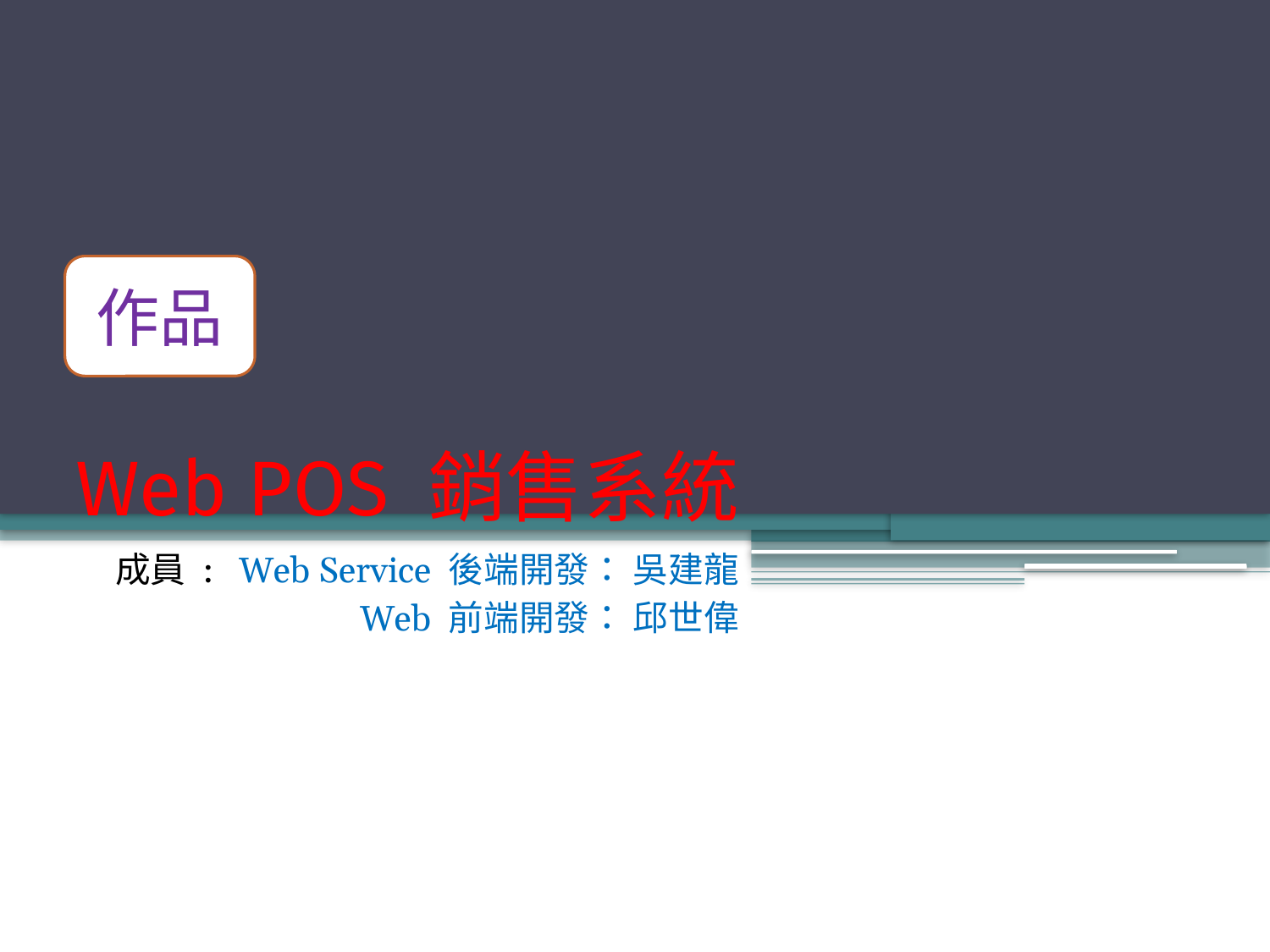

作品
# Web POS 銷售系統
成員 :   Web Service 後端開發： 吳建龍
Web 前端開發： 邱世偉